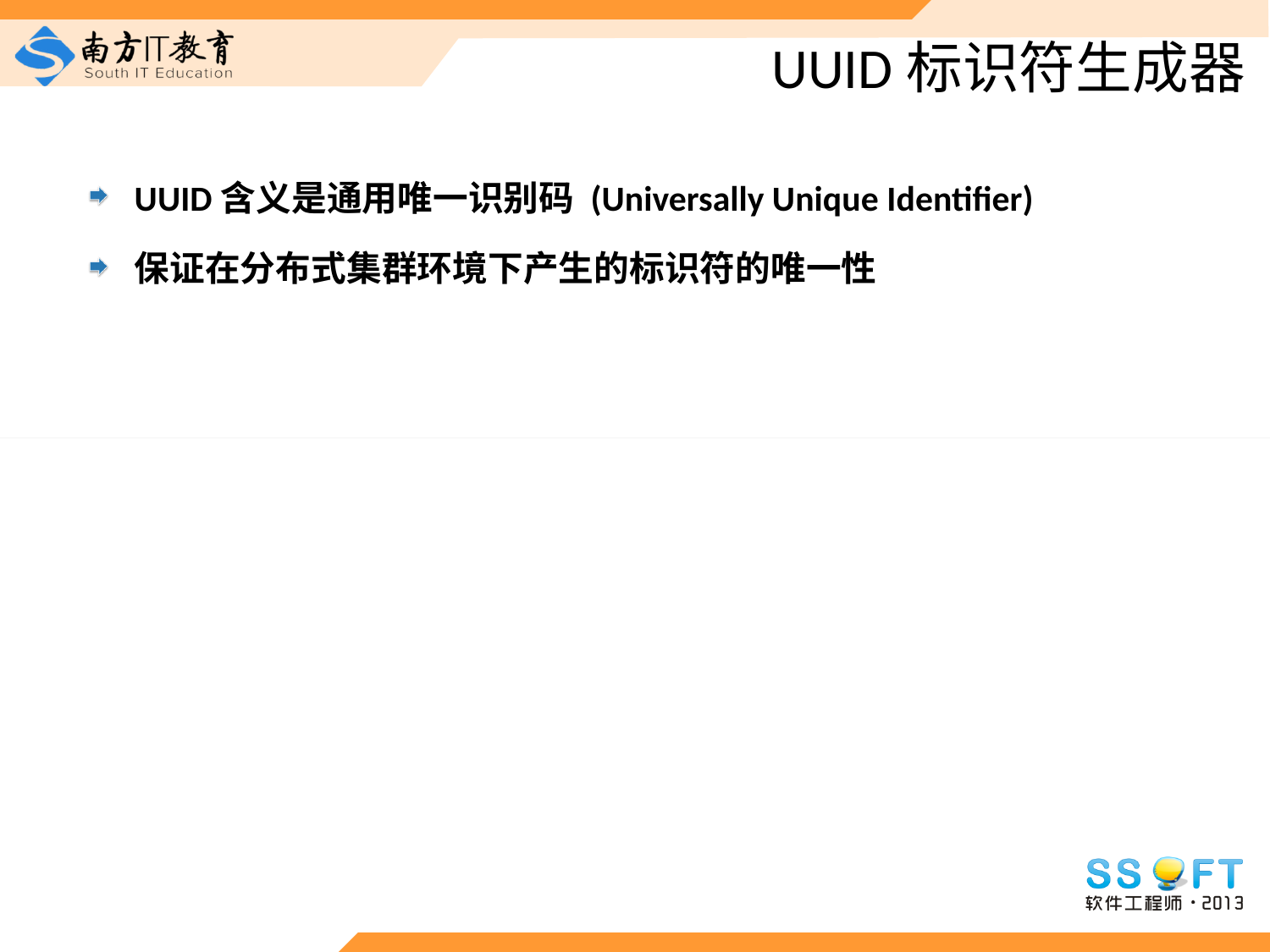

# UUID标识符生成器
UUID含义是通用唯一识别码 (Universally Unique Identifier)
保证在分布式集群环境下产生的标识符的唯一性